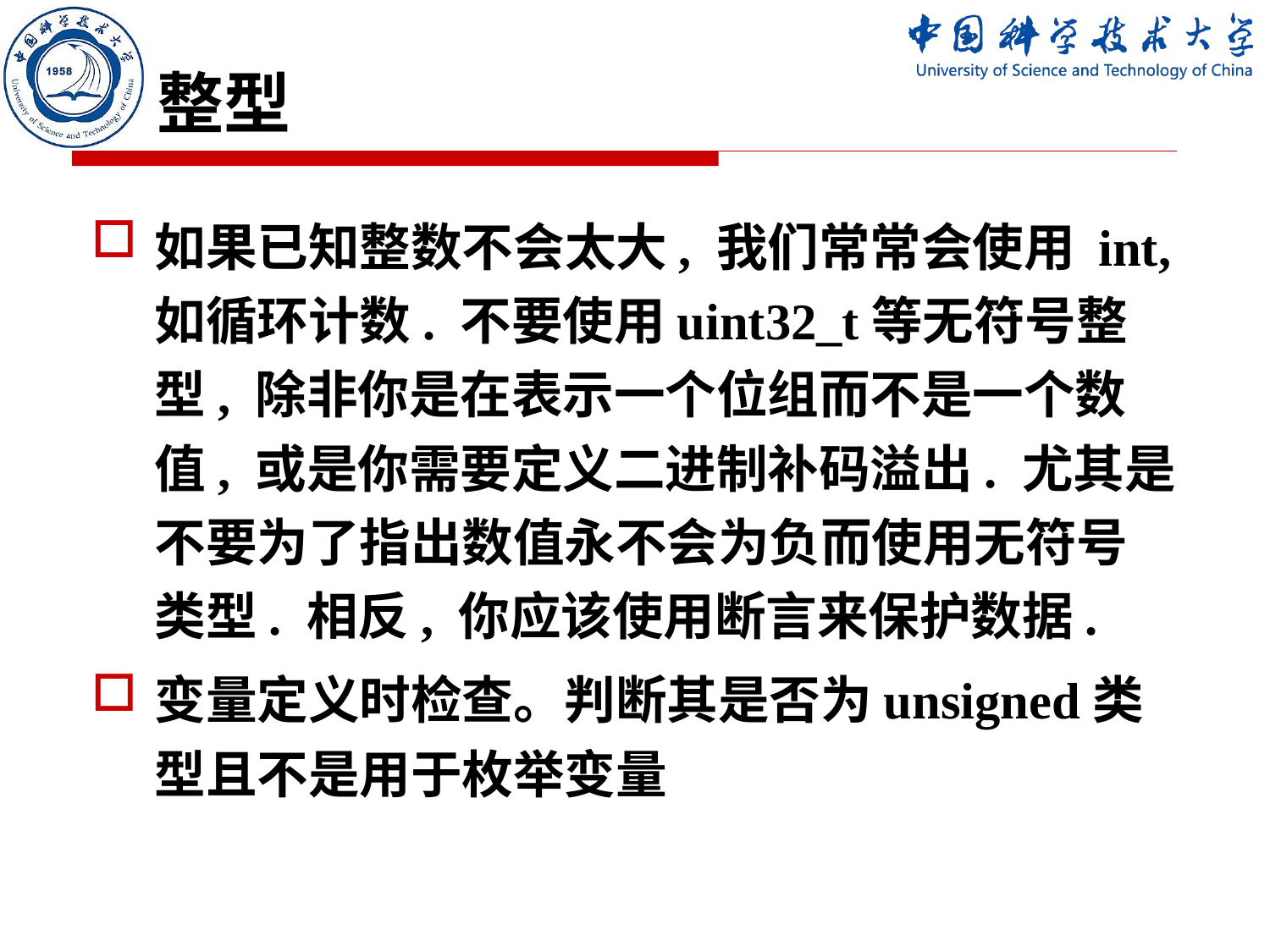

# 整型
如果已知整数不会太大, 我们常常会使用 int, 如循环计数. 不要使用uint32_t等无符号整型, 除非你是在表示一个位组而不是一个数值, 或是你需要定义二进制补码溢出. 尤其是不要为了指出数值永不会为负而使用无符号类型. 相反, 你应该使用断言来保护数据.
变量定义时检查。判断其是否为unsigned类型且不是用于枚举变量

25